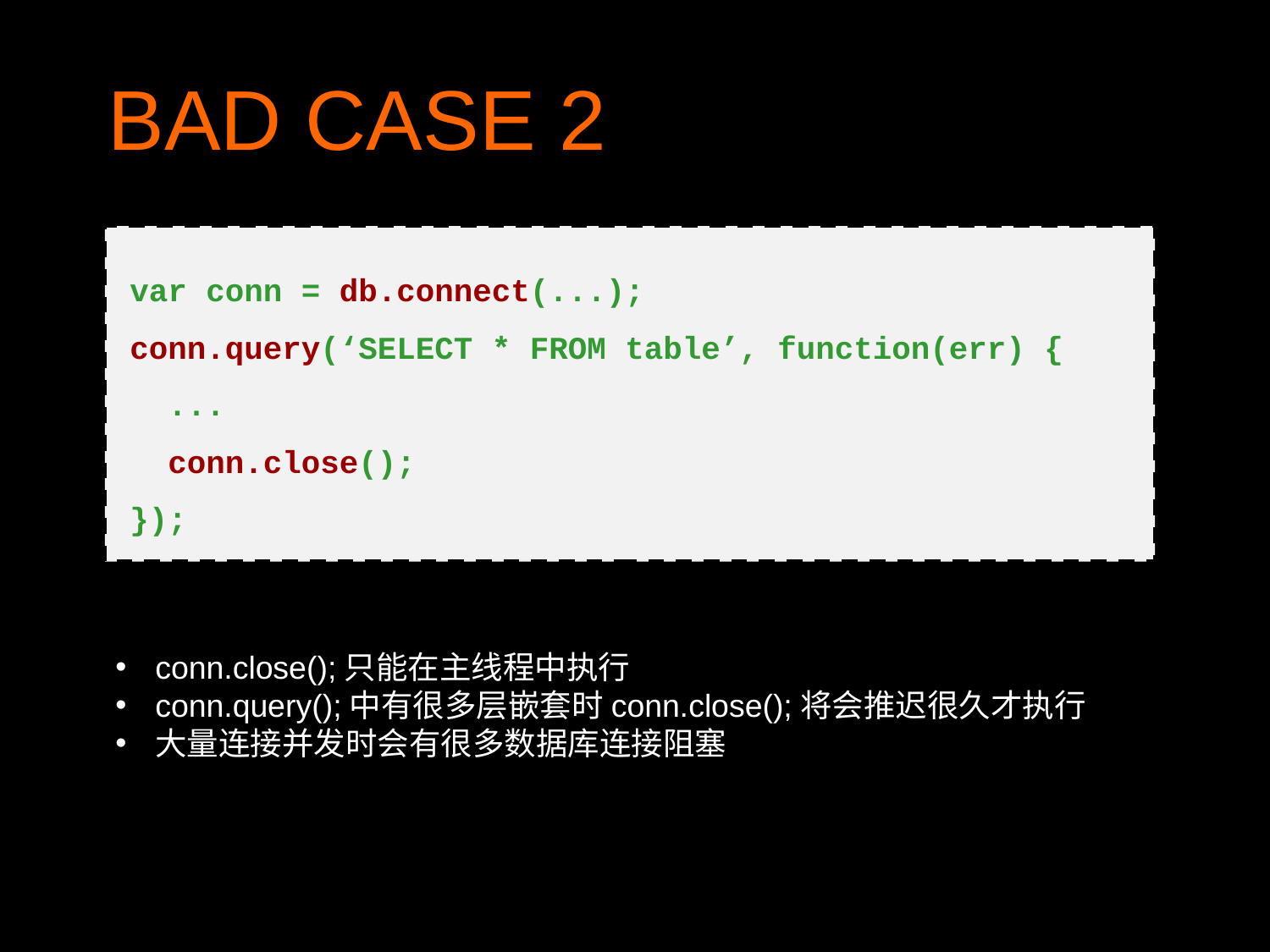

# BAD CASE 2
var conn = db.connect(...);
conn.query(‘SELECT * FROM table’, function(err) {
  ...
  conn.close();
});
conn.close();只能在主线程中执行
conn.query();中有很多层嵌套时conn.close();将会推迟很久才执行
大量连接并发时会有很多数据库连接阻塞